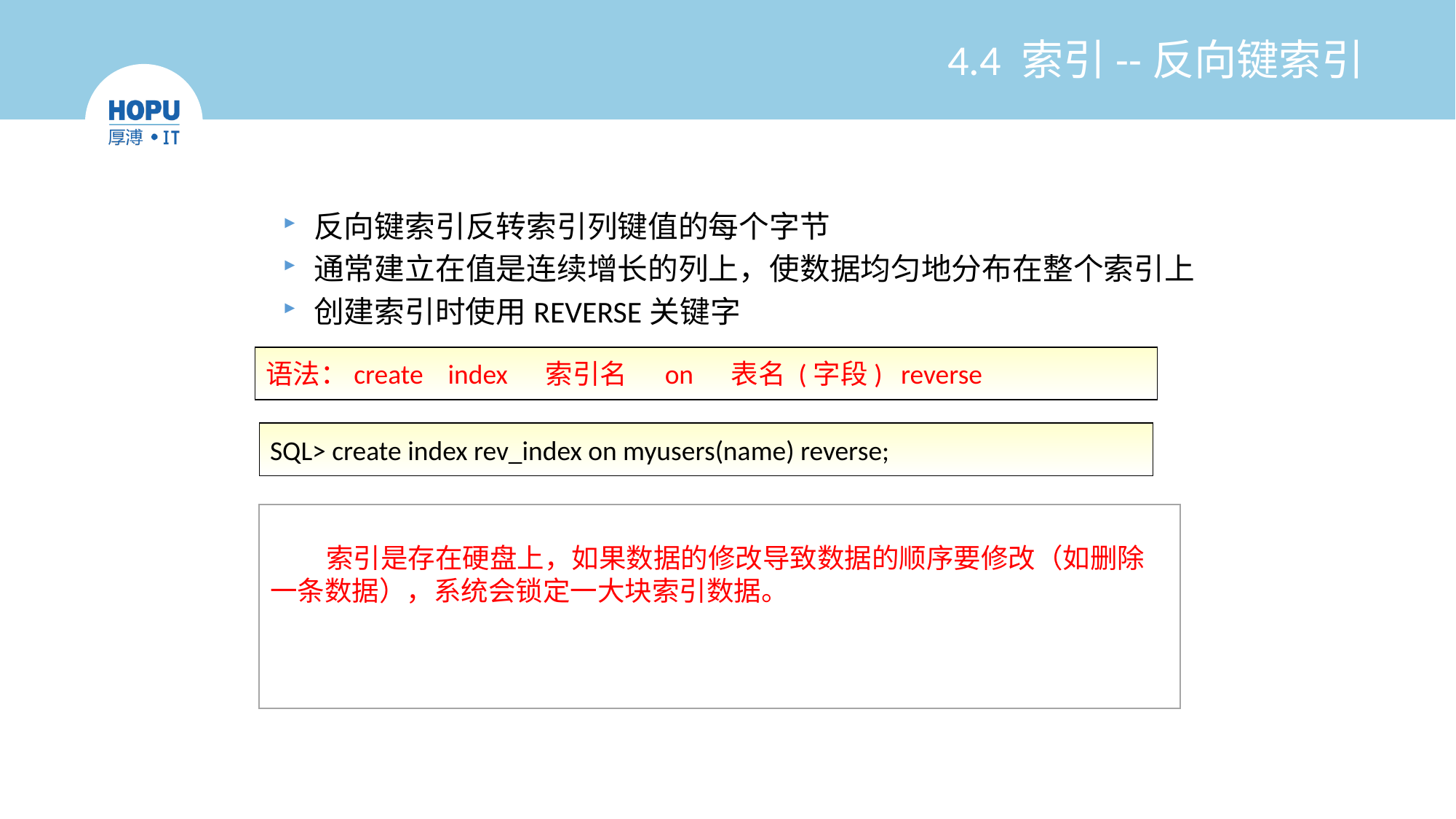

# 4.4 索引--反向键索引
反向键索引反转索引列键值的每个字节
通常建立在值是连续增长的列上，使数据均匀地分布在整个索引上
创建索引时使用REVERSE关键字
语法：create    index     索引名     on     表名 (字段)   reverse
SQL> create index rev_index on myusers(name) reverse;
        索引是存在硬盘上，如果数据的修改导致数据的顺序要修改（如删除一条数据），系统会锁定一大块索引数据。